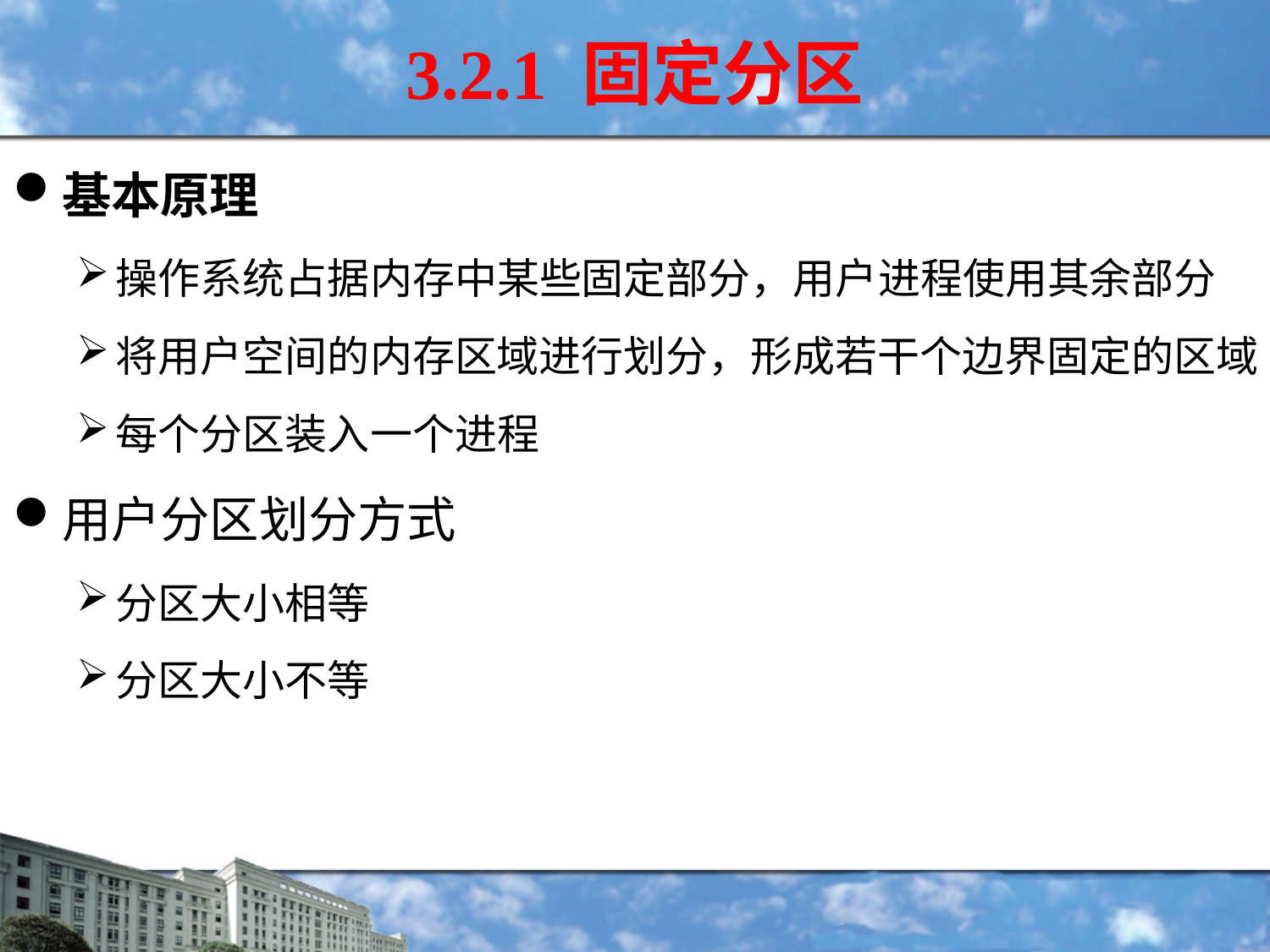

3.2.1 固定分区
基本原理
操作系统占据内存中某些固定部分，用户进程使用其余部分
将用户空间的内存区域进行划分，形成若干个边界固定的区域
每个分区装入一个进程
用户分区划分方式
分区大小相等
分区大小不等